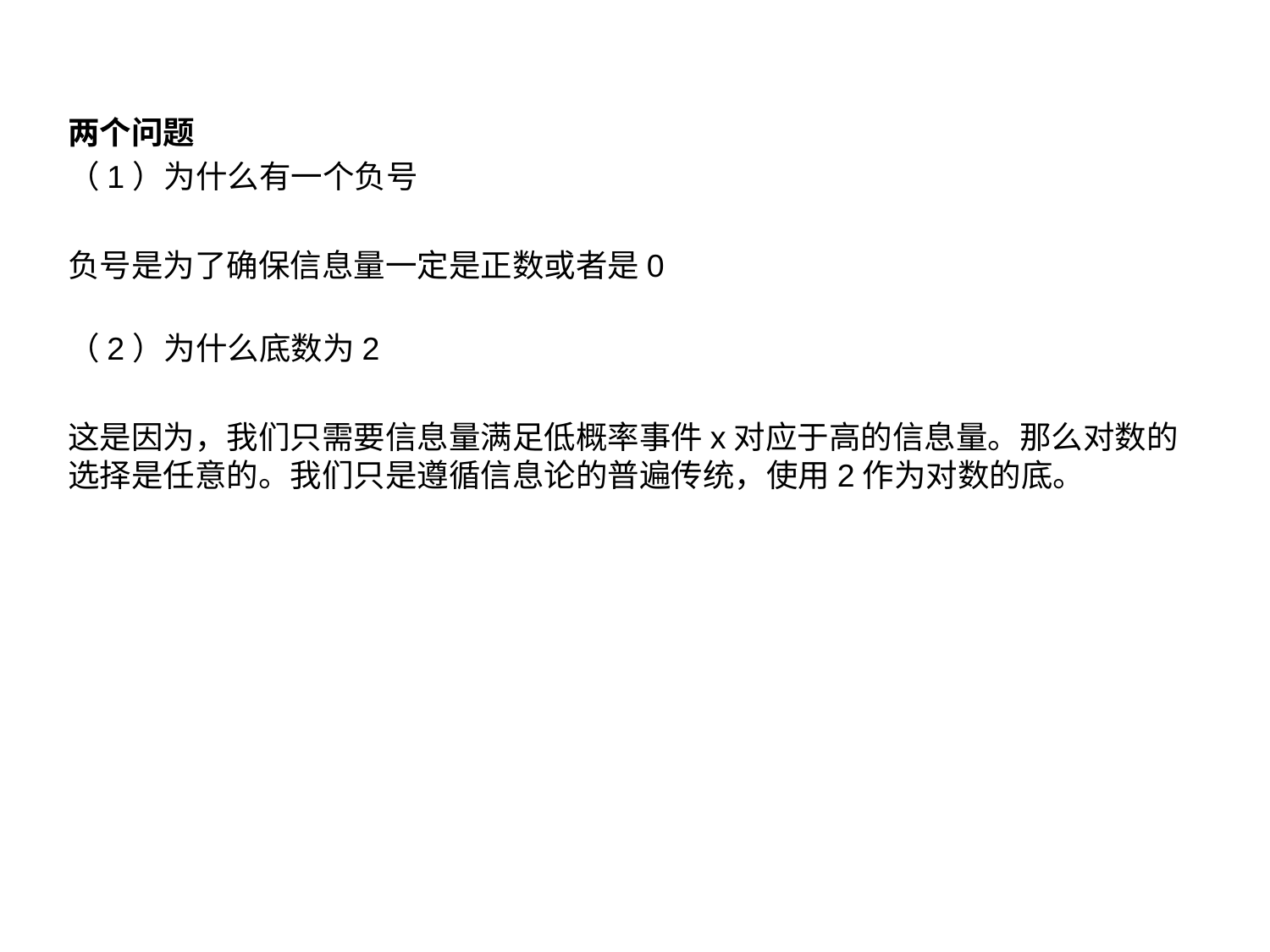

两个问题
（1）为什么有一个负号

负号是为了确保信息量一定是正数或者是0
（2）为什么底数为2

这是因为，我们只需要信息量满足低概率事件x对应于高的信息量。那么对数的选择是任意的。我们只是遵循信息论的普遍传统，使用2作为对数的底。